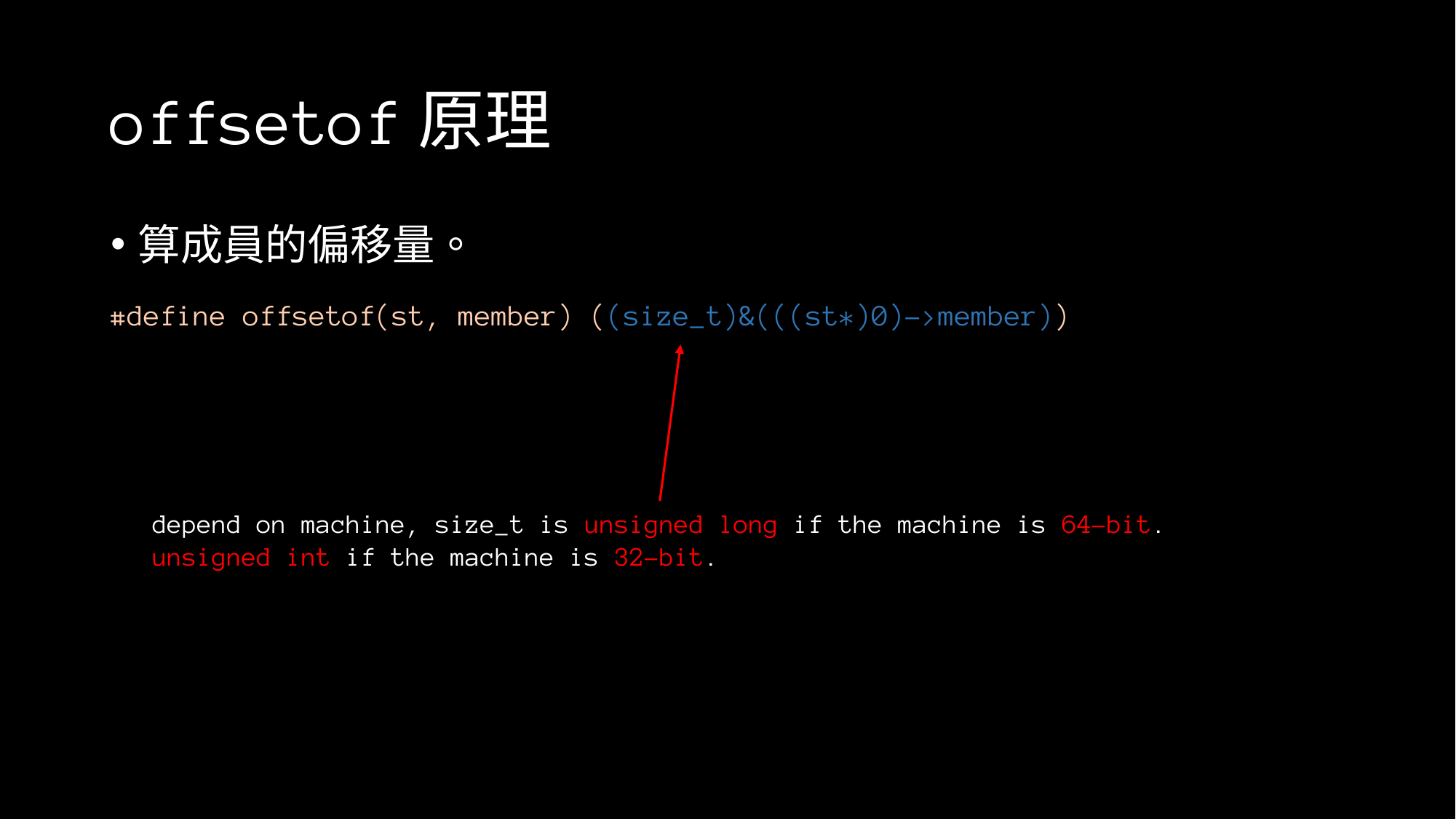

# offsetof原理
算成員的偏移量。
#define offsetof(st, member) ((size_t)&(((st*)0)->member))
depend on machine, size_t is unsigned long if the machine is 64-bit.
unsigned int if the machine is 32-bit.